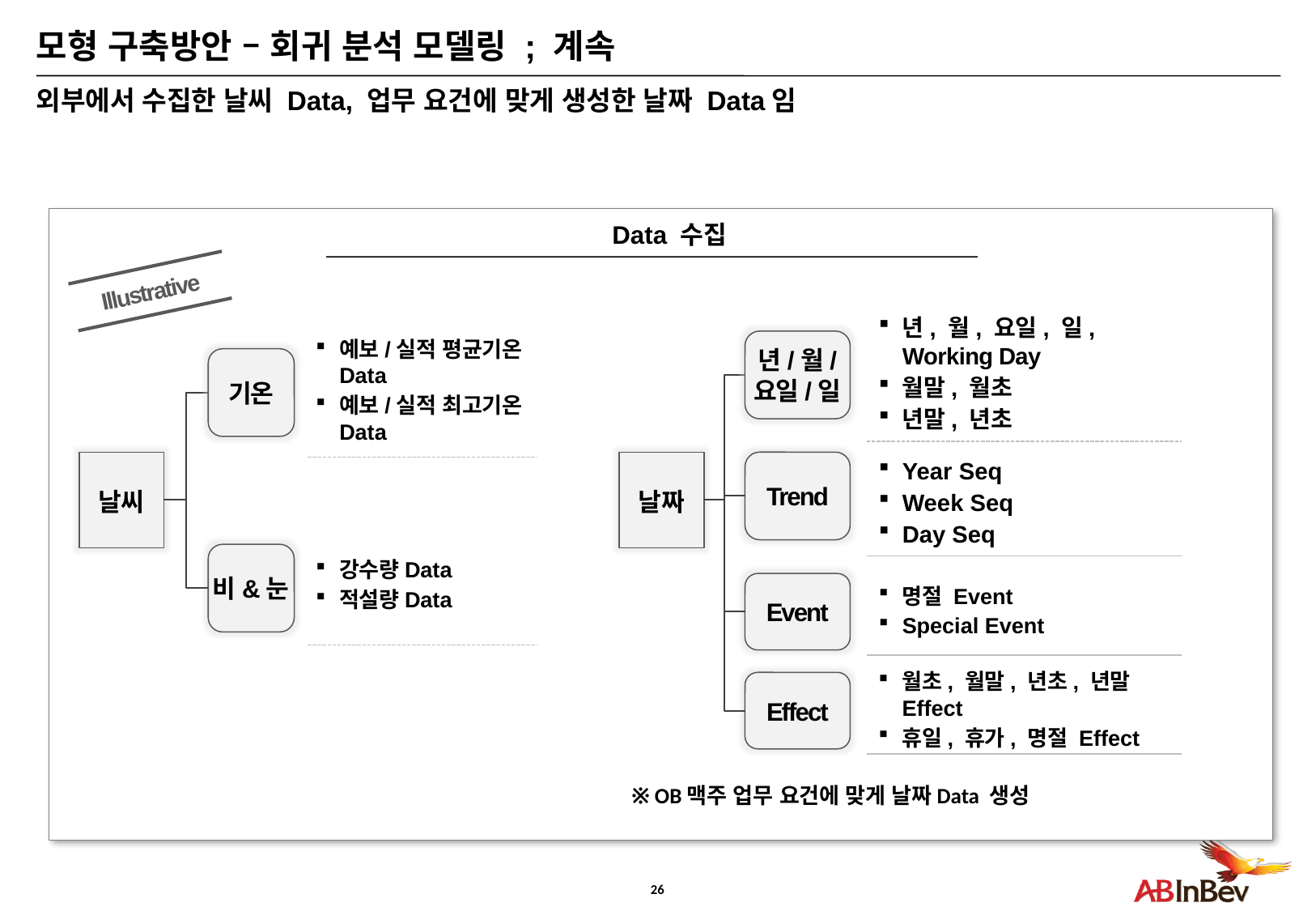

# 모형 구축방안 – 회귀 분석 모델링 ; 계속
외부에서 수집한 날씨 Data, 업무 요건에 맞게 생성한 날짜 Data임

Data 수집

Illustrative

년, 월, 요일, 일, Working Day
월말, 월초
년말, 년초
년/월/
요일/일
예보/실적 평균기온Data
예보/실적 최고기온Data
기온
Trend
날씨
날짜
Year Seq
Week Seq
Day Seq
비&눈
강수량Data
적설량Data
Event
명절 Event
Special Event
Effect
월초, 월말, 년초, 년말 Effect
휴일, 휴가, 명절 Effect
※ OB맥주 업무 요건에 맞게 날짜Data 생성